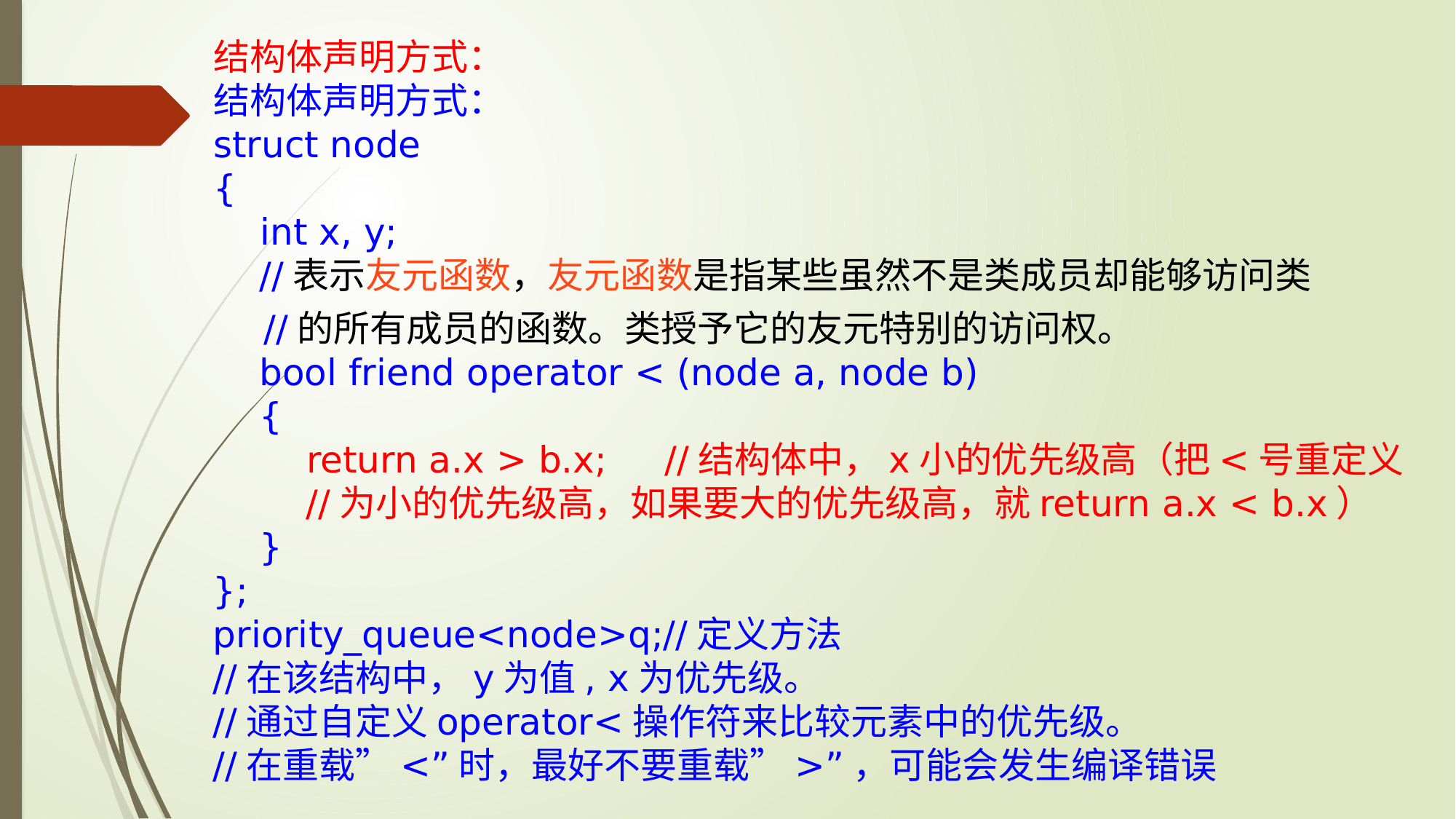

结构体声明方式：
结构体声明方式：
struct node
{
    int x, y;
    //表示友元函数，友元函数是指某些虽然不是类成员却能够访问类
     //的所有成员的函数。类授予它的友元特别的访问权。
    bool friend operator < (node a, node b)
    {
        return a.x > b.x;     //结构体中，x小的优先级高（把<号重定义
        //为小的优先级高，如果要大的优先级高，就return a.x < b.x）
    }
};
priority_queue<node>q;//定义方法
//在该结构中，y为值, x为优先级。
//通过自定义operator<操作符来比较元素中的优先级。
//在重载”<”时，最好不要重载”>”，可能会发生编译错误